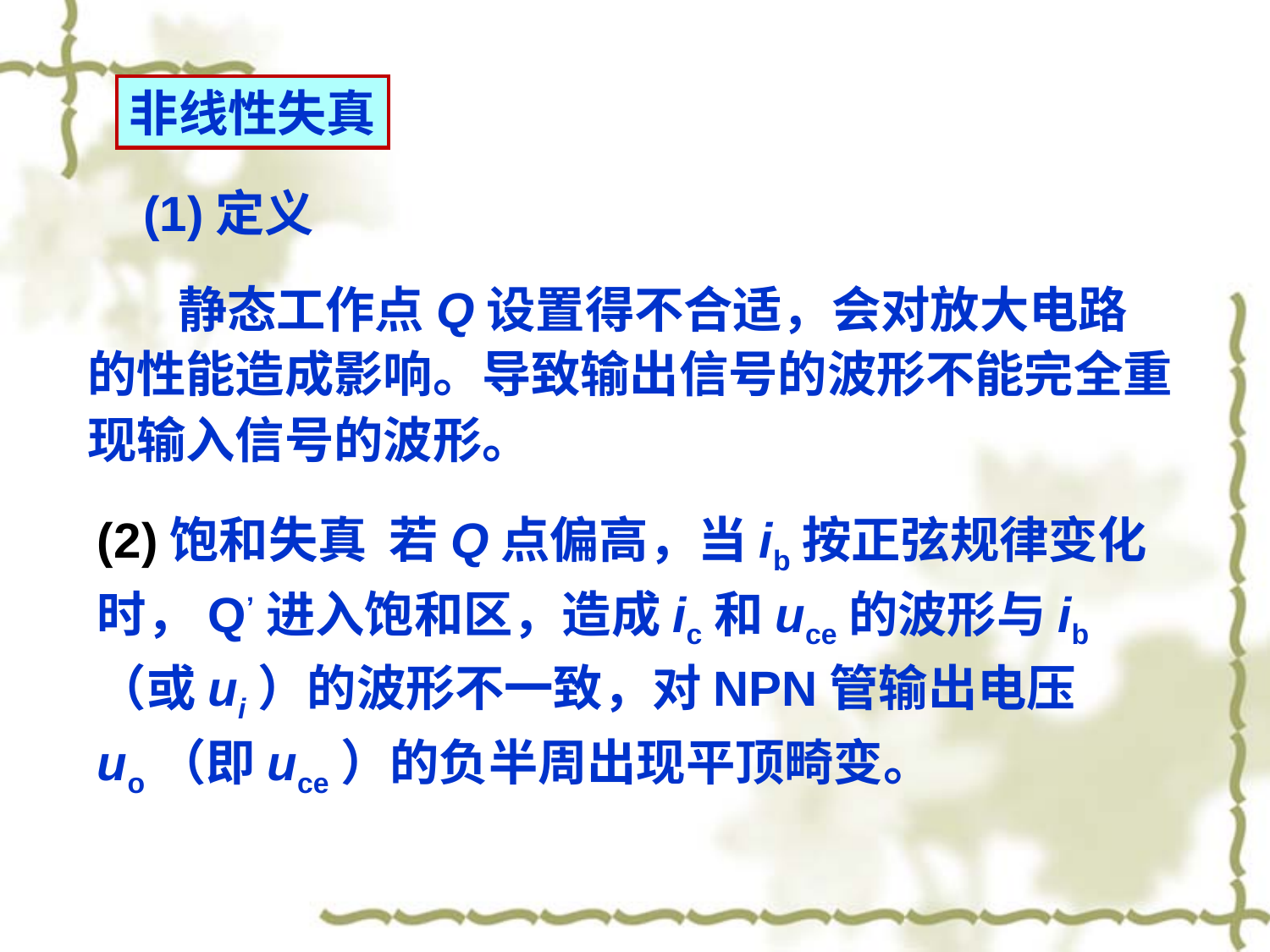

非线性失真
(1)定义
       静态工作点Q设置得不合适，会对放大电路的性能造成影响。导致输出信号的波形不能完全重现输入信号的波形。
(2)饱和失真  若Q点偏高，当ib按正弦规律变化时，Q’进入饱和区，造成ic和uce的波形与ib（或ui）的波形不一致，对NPN管输出电压uo（即uce）的负半周出现平顶畸变。
29